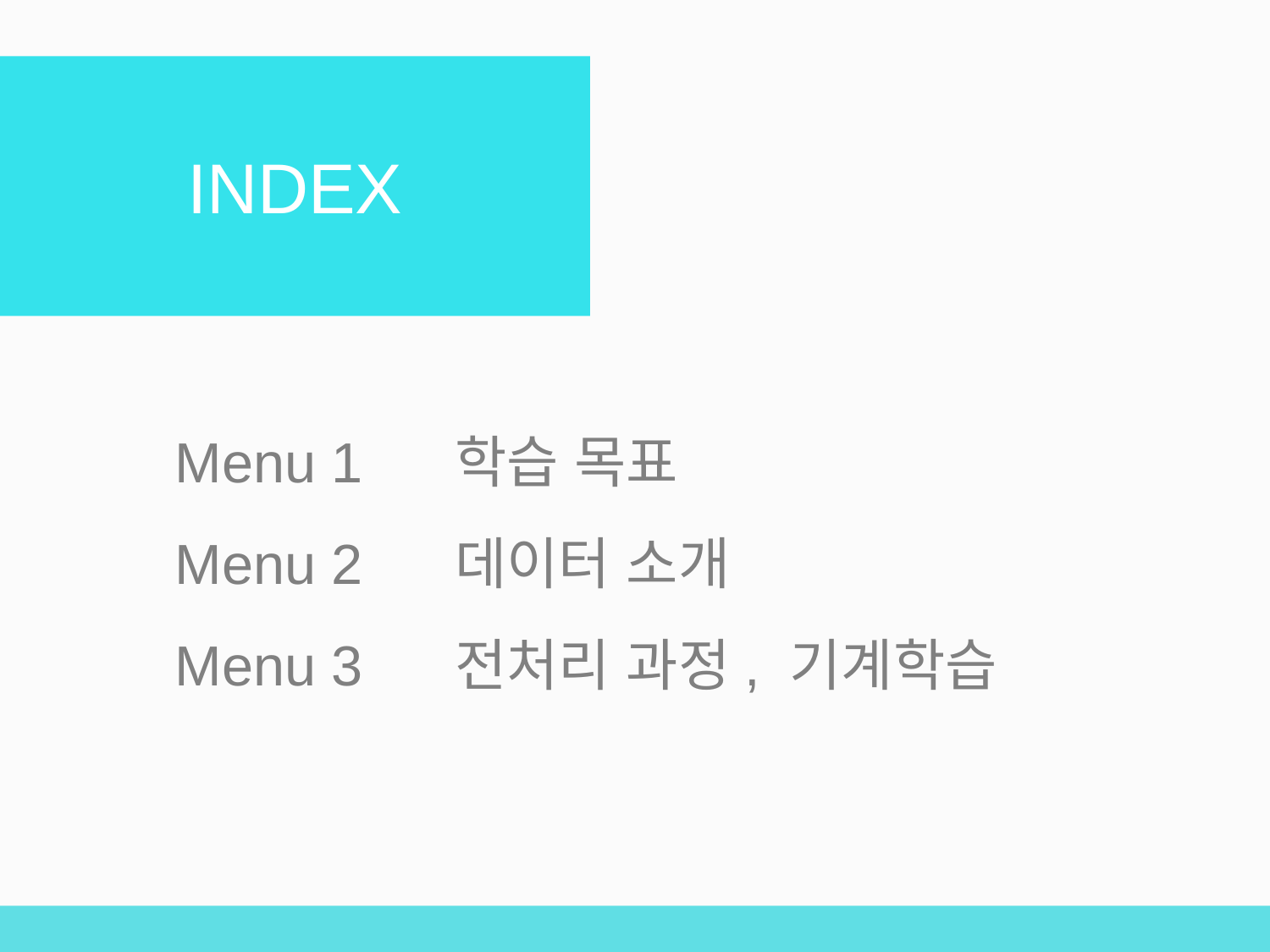

INDEX
Menu 1     학습 목표
Menu 2     데이터 소개
Menu 3     전처리 과정, 기계학습